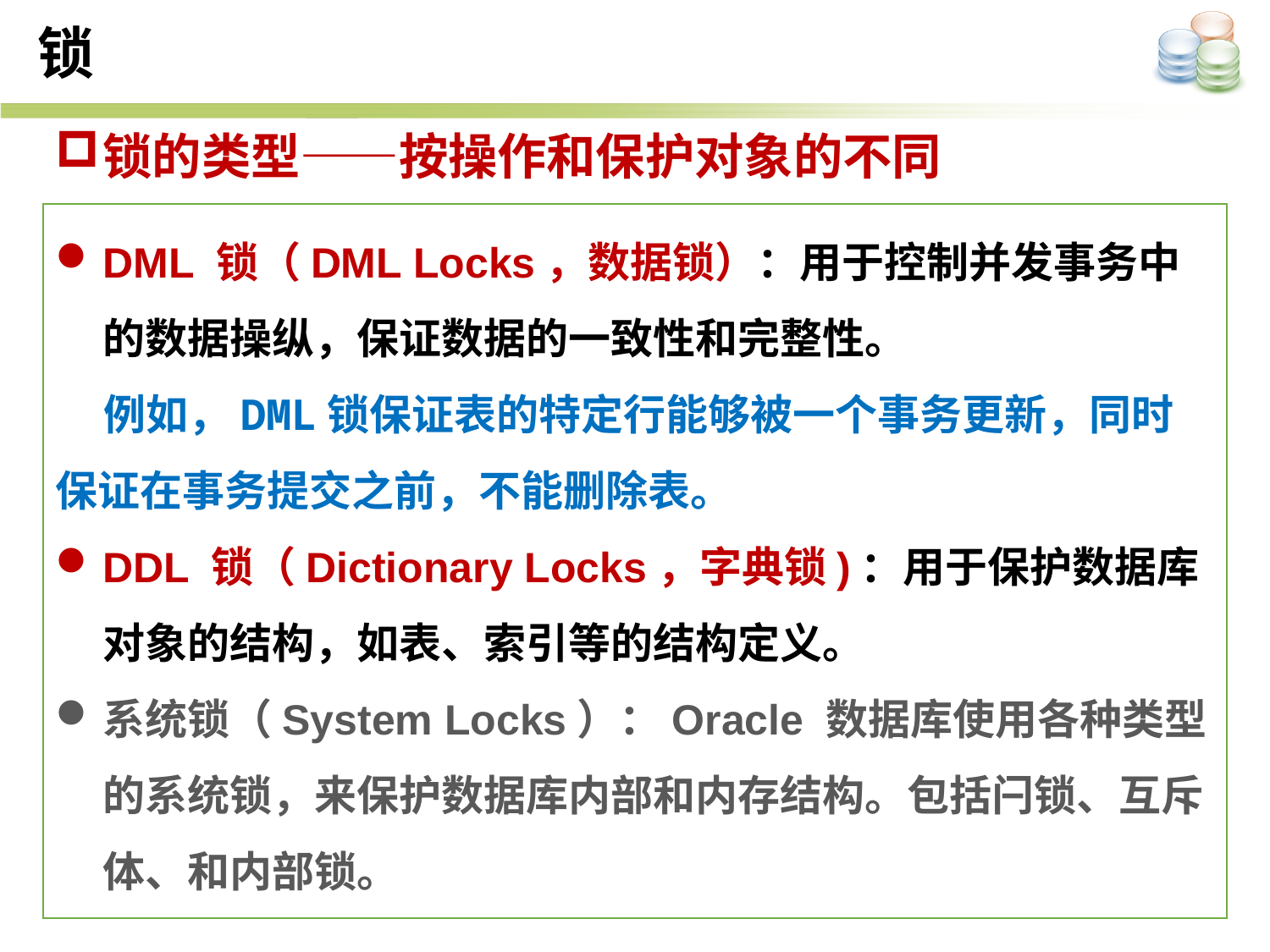

锁
锁的类型——按操作和保护对象的不同
DML 锁（DML Locks，数据锁）：用于控制并发事务中的数据操纵，保证数据的一致性和完整性。
    例如，DML锁保证表的特定行能够被一个事务更新，同时保证在事务提交之前，不能删除表。
DDL 锁（Dictionary Locks，字典锁)：用于保护数据库对象的结构，如表、索引等的结构定义。
系统锁（System Locks）：Oracle 数据库使用各种类型的系统锁，来保护数据库内部和内存结构。包括闩锁、互斥体、和内部锁。

41